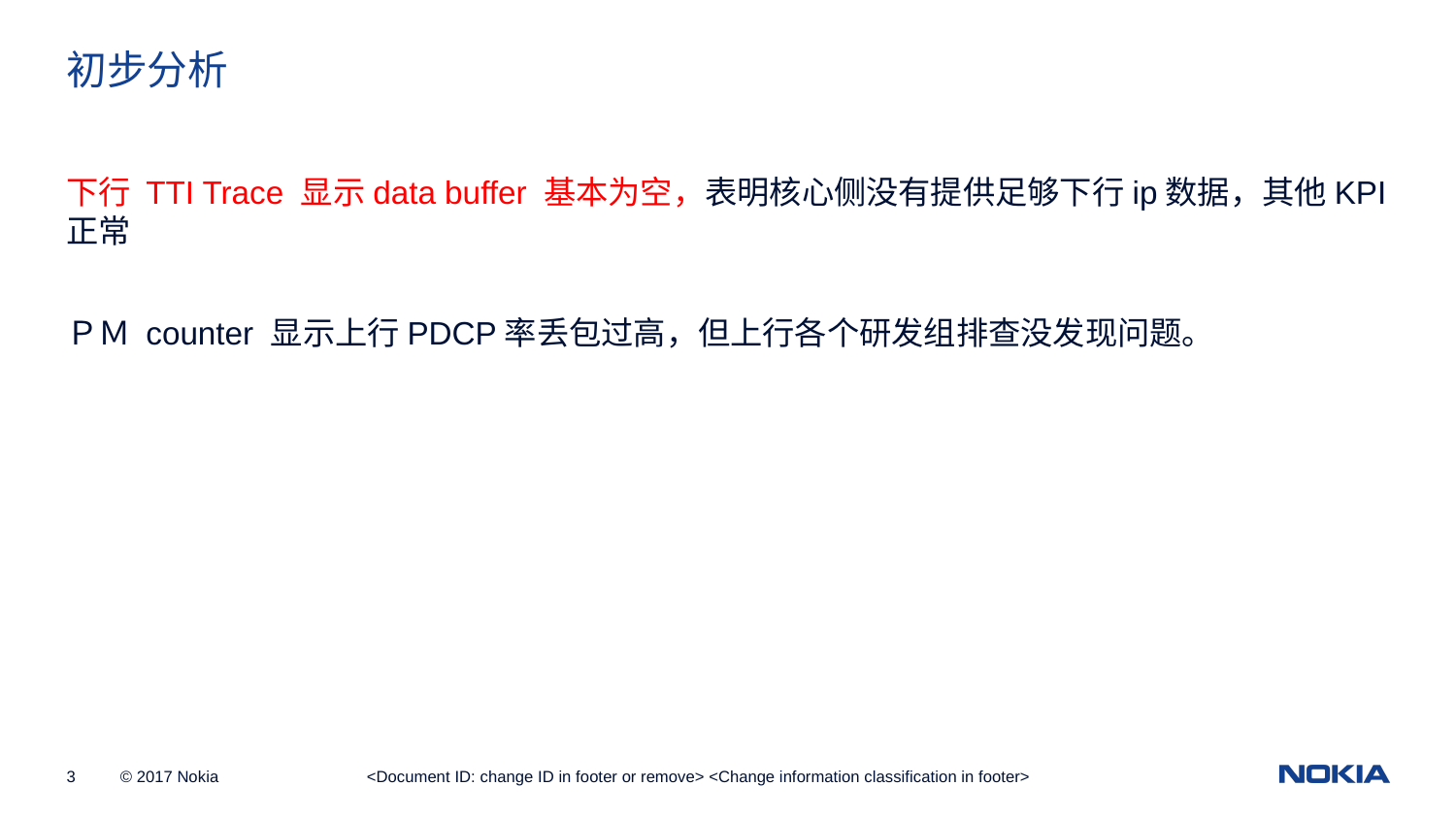

初步分析

下行 TTI Trace 显示data buffer 基本为空，表明核心侧没有提供足够下行ip数据，其他KPI正常

ＰＭ counter 显示上行PDCP率丢包过高，但上行各个研发组排查没发现问题。

<Document ID: change ID in footer or remove> <Change information classification in footer>